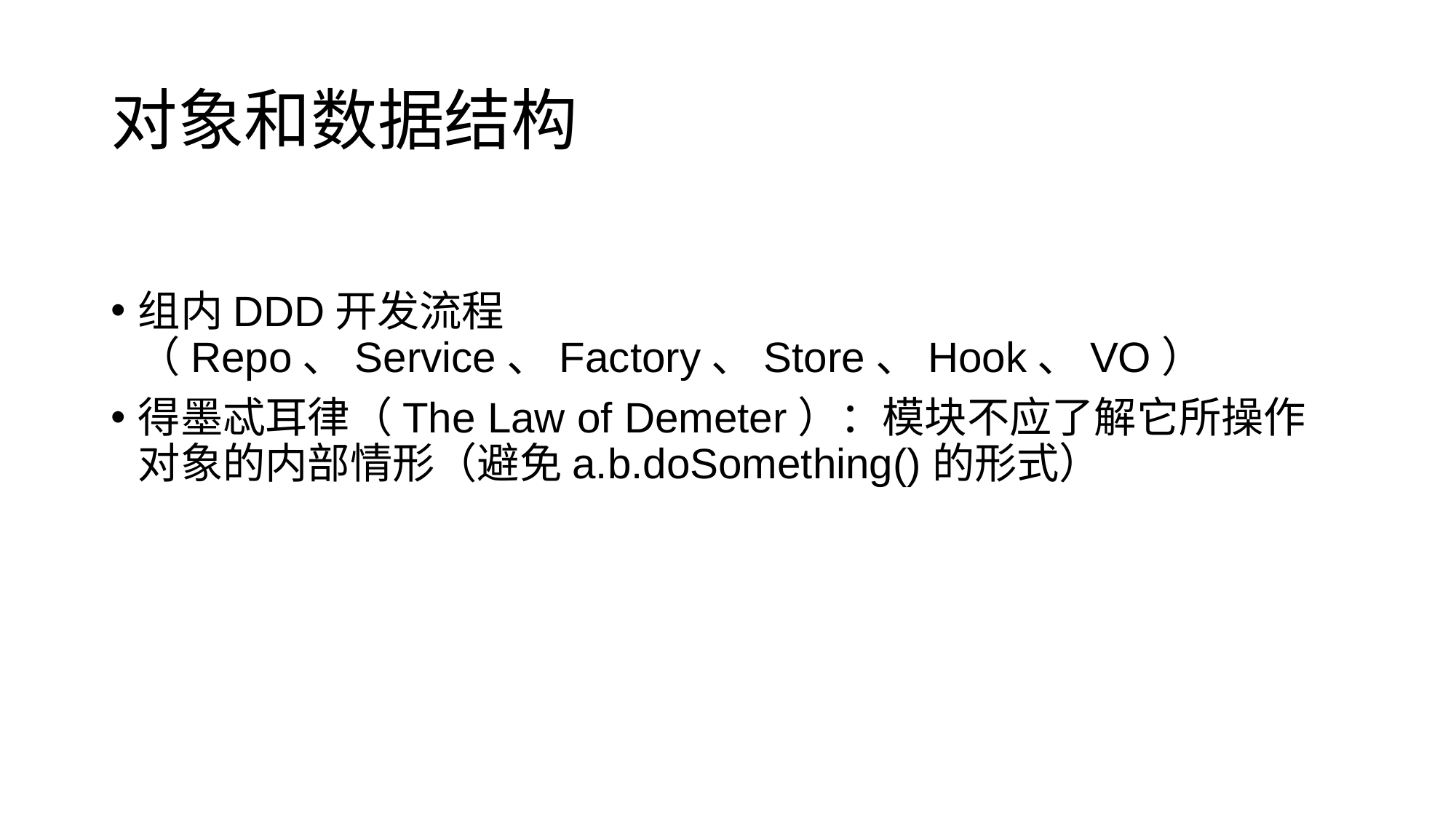

# 对象和数据结构

组内DDD开发流程（Repo、Service、Factory、Store、Hook、VO）
得墨忒耳律（The Law of Demeter）：模块不应了解它所操作对象的内部情形（避免a.b.doSomething()的形式）